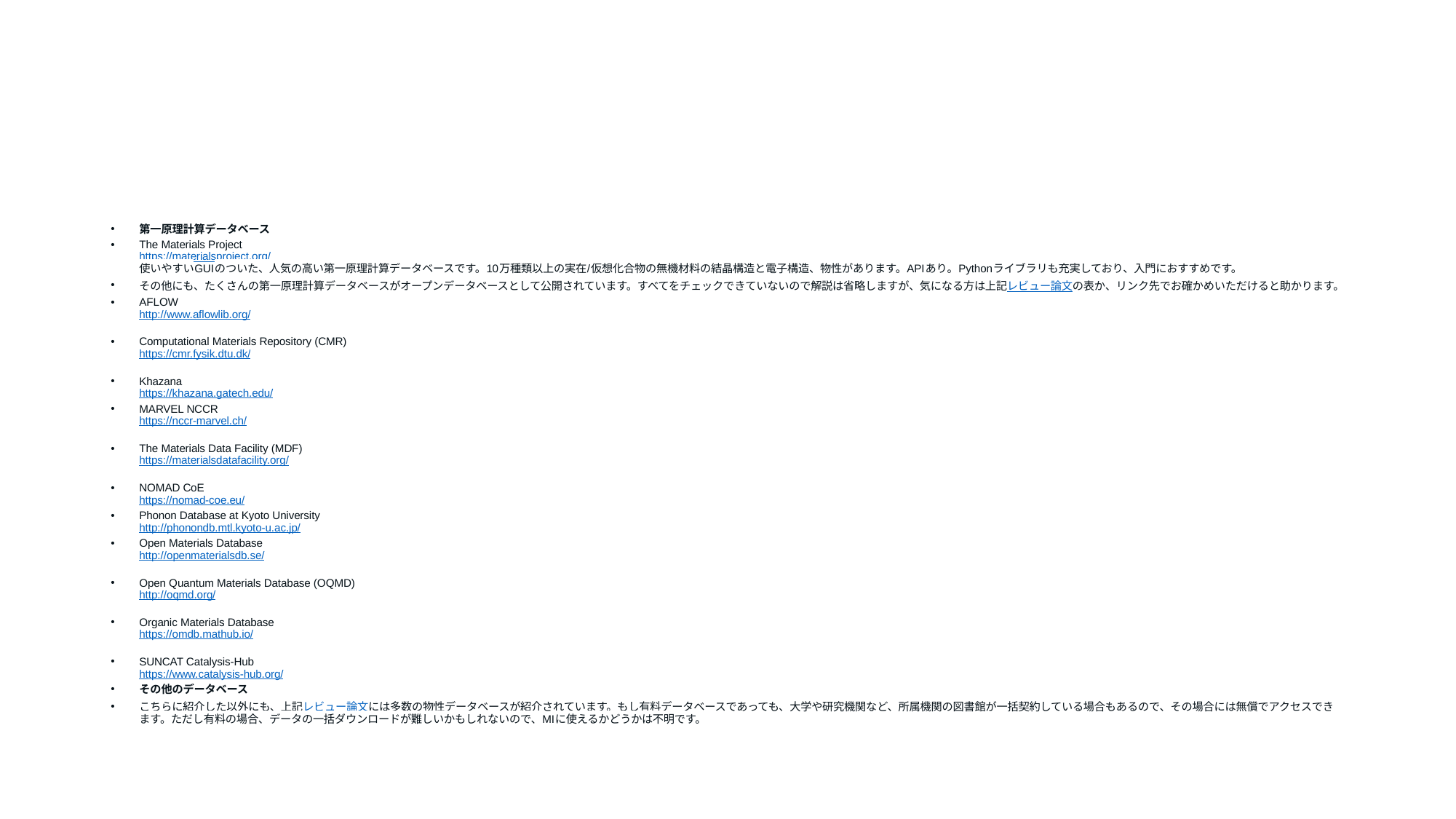

#
第一原理計算データベース
The Materials Project
https://materialsproject.org/
使いやすいGUIのついた、人気の高い第一原理計算データベースです。10万種類以上の実在/仮想化合物の無機材料の結晶構造と電子構造、物性があります。APIあり。Pythonライブラリも充実しており、入門におすすめです。
その他にも、たくさんの第一原理計算データベースがオープンデータベースとして公開されています。すべてをチェックできていないので解説は省略しますが、気になる方は上記レビュー論文の表か、リンク先でお確かめいただけると助かります。
AFLOW
http://www.aflowlib.org/
Computational Materials Repository (CMR)
https://cmr.fysik.dtu.dk/
Khazana
https://khazana.gatech.edu/
MARVEL NCCR
https://nccr-marvel.ch/
The Materials Data Facility (MDF)
https://materialsdatafacility.org/
NOMAD CoE
https://nomad-coe.eu/
Phonon Database at Kyoto University
http://phonondb.mtl.kyoto-u.ac.jp/
Open Materials Database
http://openmaterialsdb.se/
Open Quantum Materials Database (OQMD)
http://oqmd.org/
Organic Materials Database
https://omdb.mathub.io/
SUNCAT Catalysis-Hub
https://www.catalysis-hub.org/
その他のデータベース
こちらに紹介した以外にも、上記レビュー論文には多数の物性データベースが紹介されています。もし有料データベースであっても、大学や研究機関など、所属機関の図書館が一括契約している場合もあるので、その場合には無償でアクセスできます。ただし有料の場合、データの一括ダウンロードが難しいかもしれないので、MIに使えるかどうかは不明です。